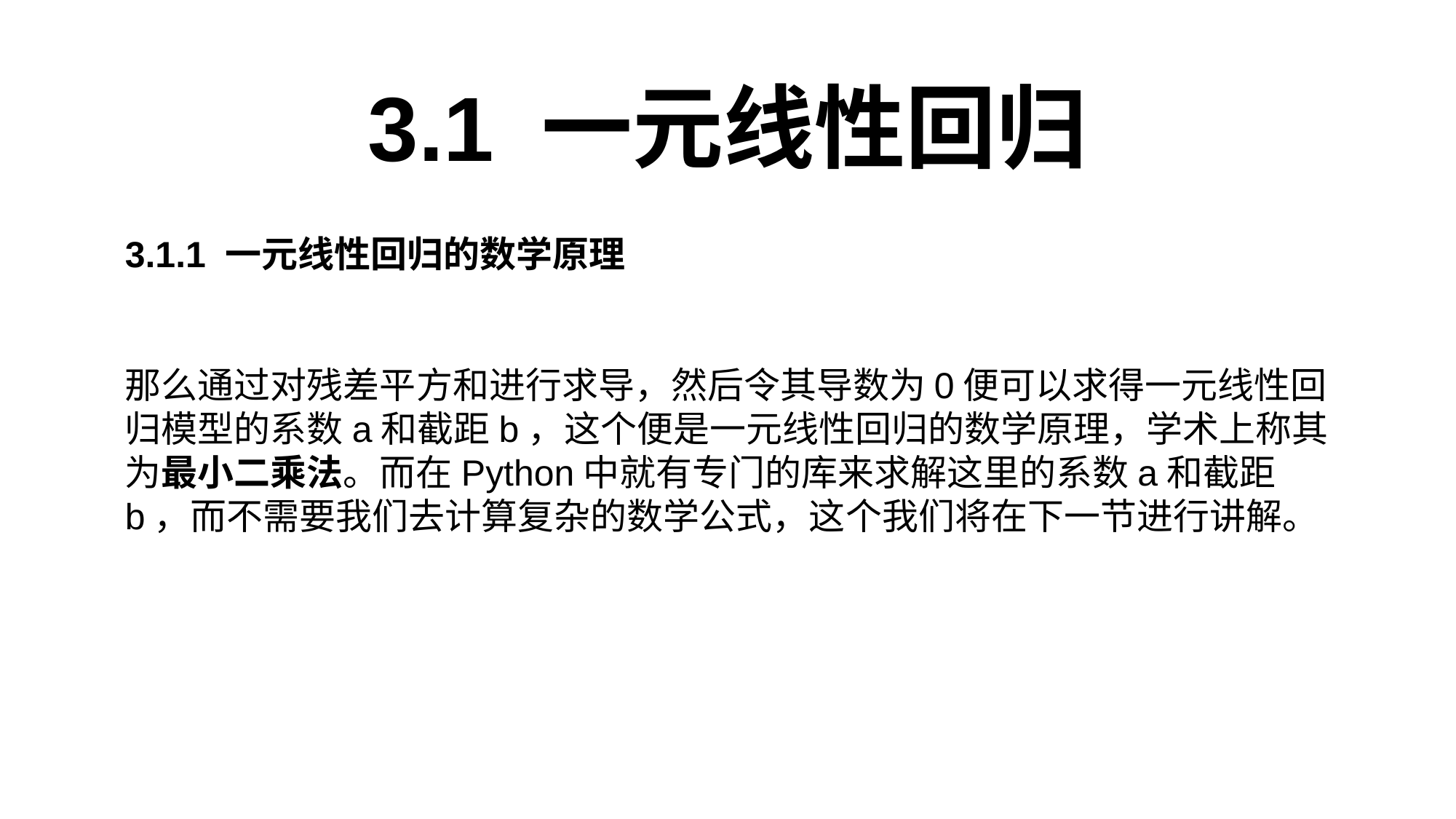

3.1 一元线性回归
3.1.1 一元线性回归的数学原理

那么通过对残差平方和进行求导，然后令其导数为0便可以求得一元线性回归模型的系数a和截距b，这个便是一元线性回归的数学原理，学术上称其为最小二乘法。而在Python中就有专门的库来求解这里的系数a和截距b，而不需要我们去计算复杂的数学公式，这个我们将在下一节进行讲解。